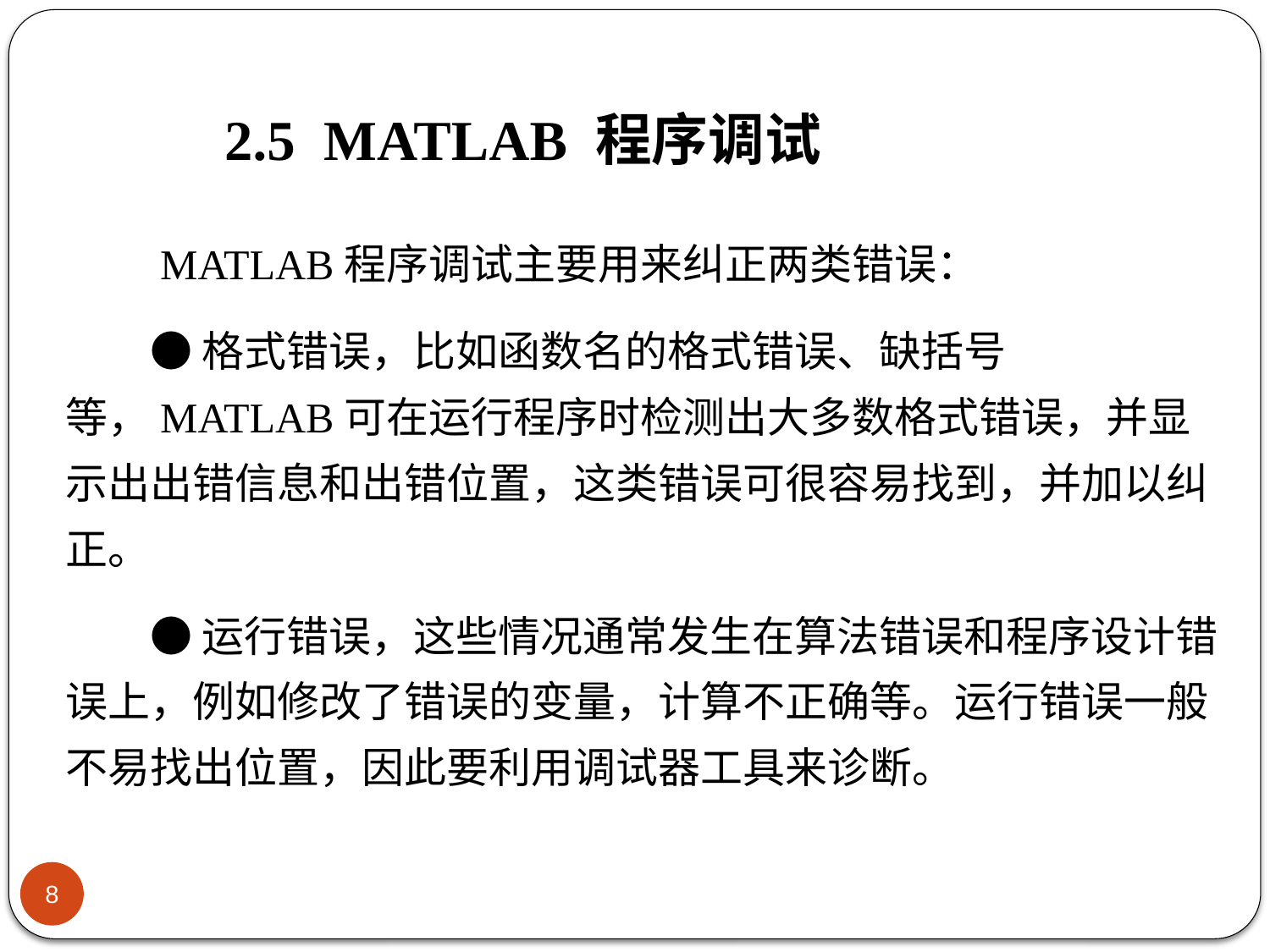

2.5  MATLAB 程序调试
　　MATLAB程序调试主要用来纠正两类错误：
　　● 格式错误，比如函数名的格式错误、缺括号等，MATLAB可在运行程序时检测出大多数格式错误，并显示出出错信息和出错位置，这类错误可很容易找到，并加以纠正。
　　● 运行错误，这些情况通常发生在算法错误和程序设计错误上，例如修改了错误的变量，计算不正确等。运行错误一般不易找出位置，因此要利用调试器工具来诊断。
8